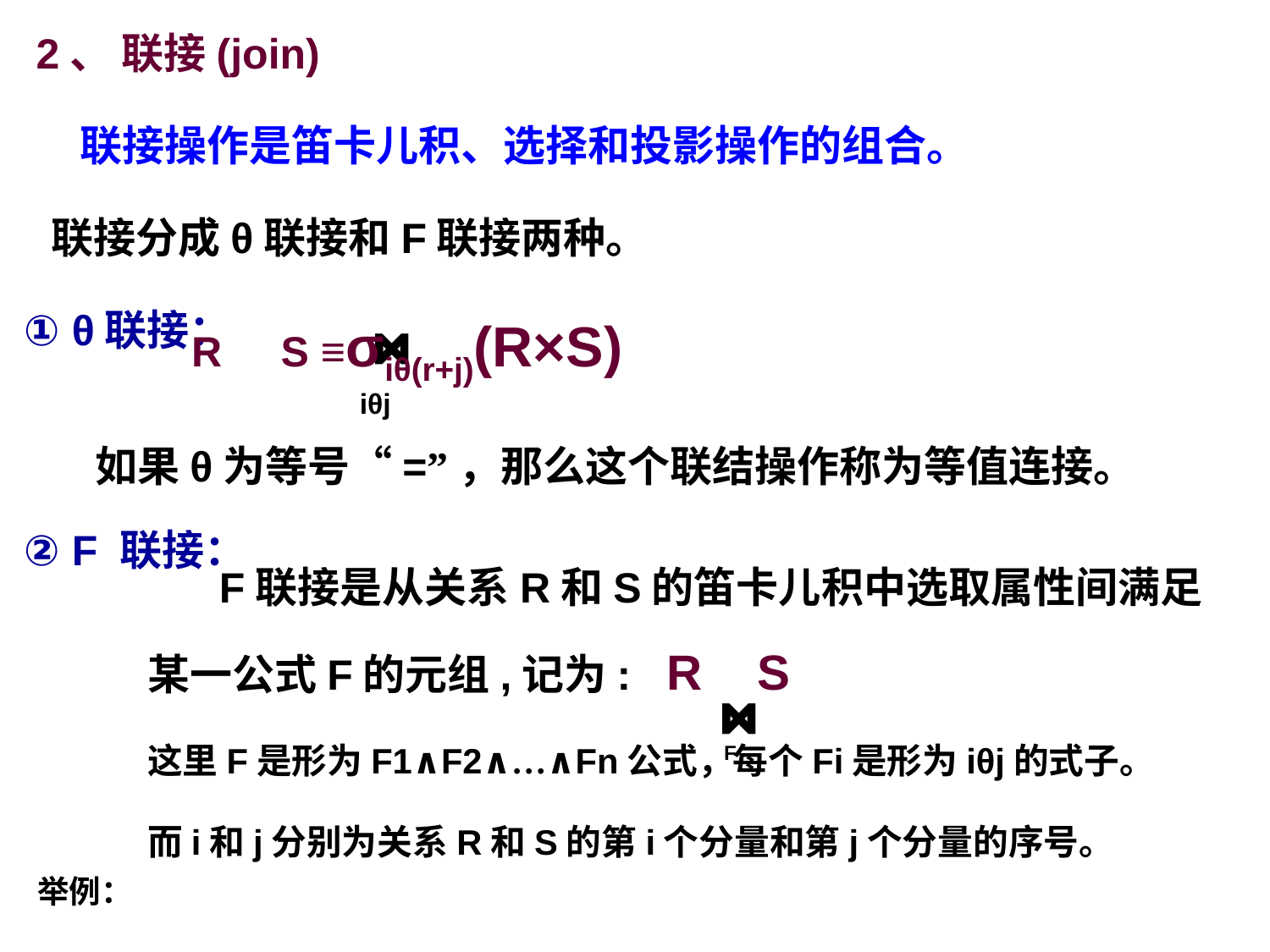

2、 联接(join)
      联接操作是笛卡儿积、选择和投影操作的组合。
   联接分成θ联接和F联接两种。
 ① θ联接：

 ② F 联接：
             R     S ≡σiθ(r+j)(R×S)
     如果θ为等号“=”，那么这个联结操作称为等值连接。

 ⋈   iθj
      F联接是从关系R和S的笛卡儿积中选取属性间满足某一公式F的元组,记为:   R    S
这里F是形为F1∧F2∧…∧Fn公式，每个Fi是形为iθj的式子。
而i和j分别为关系R和S的第i个分量和第j个分量的序号。

⋈
 F

举例：